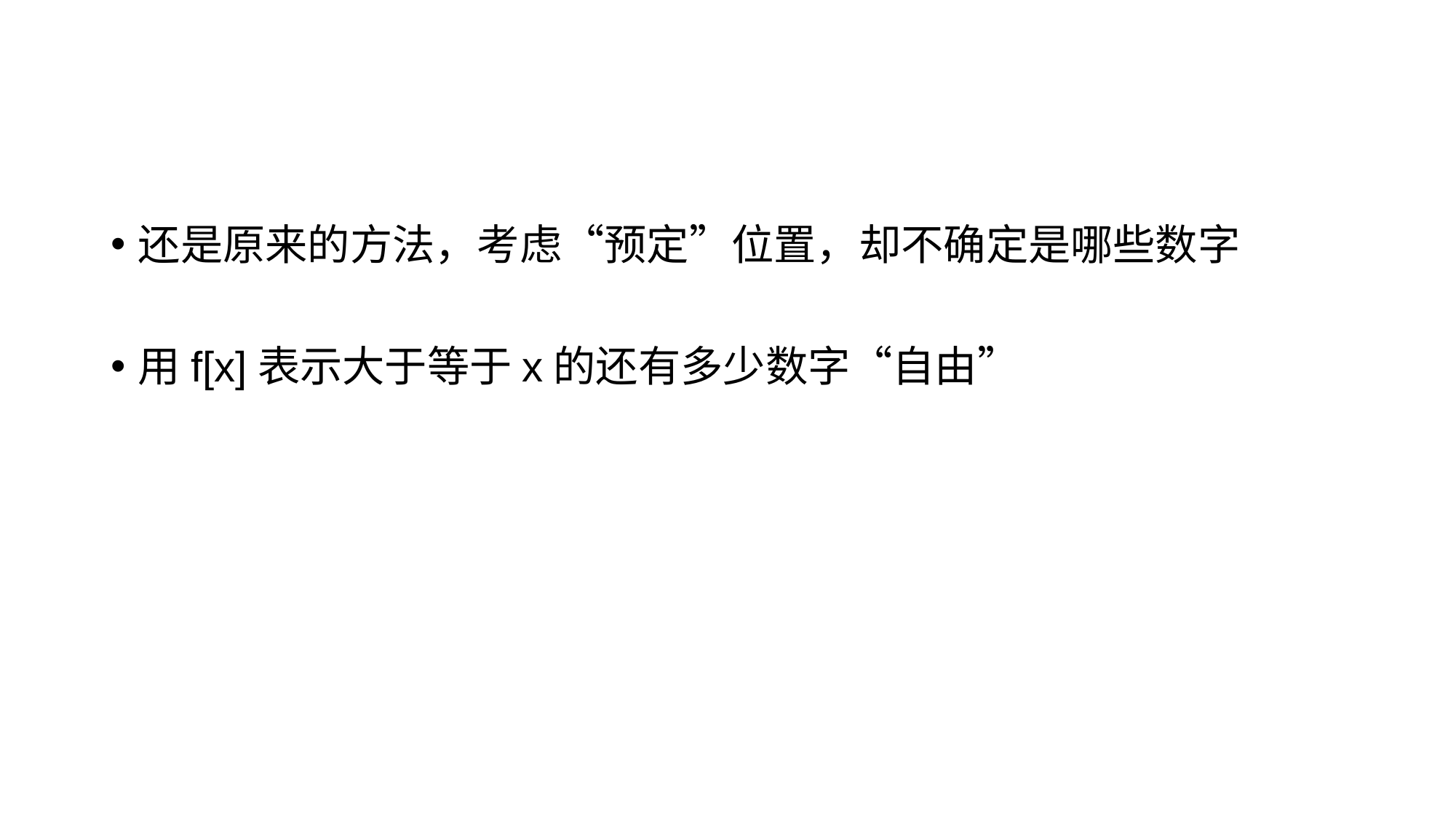

还是原来的方法，考虑“预定”位置，却不确定是哪些数字

用f[x]表示大于等于x的还有多少数字“自由”